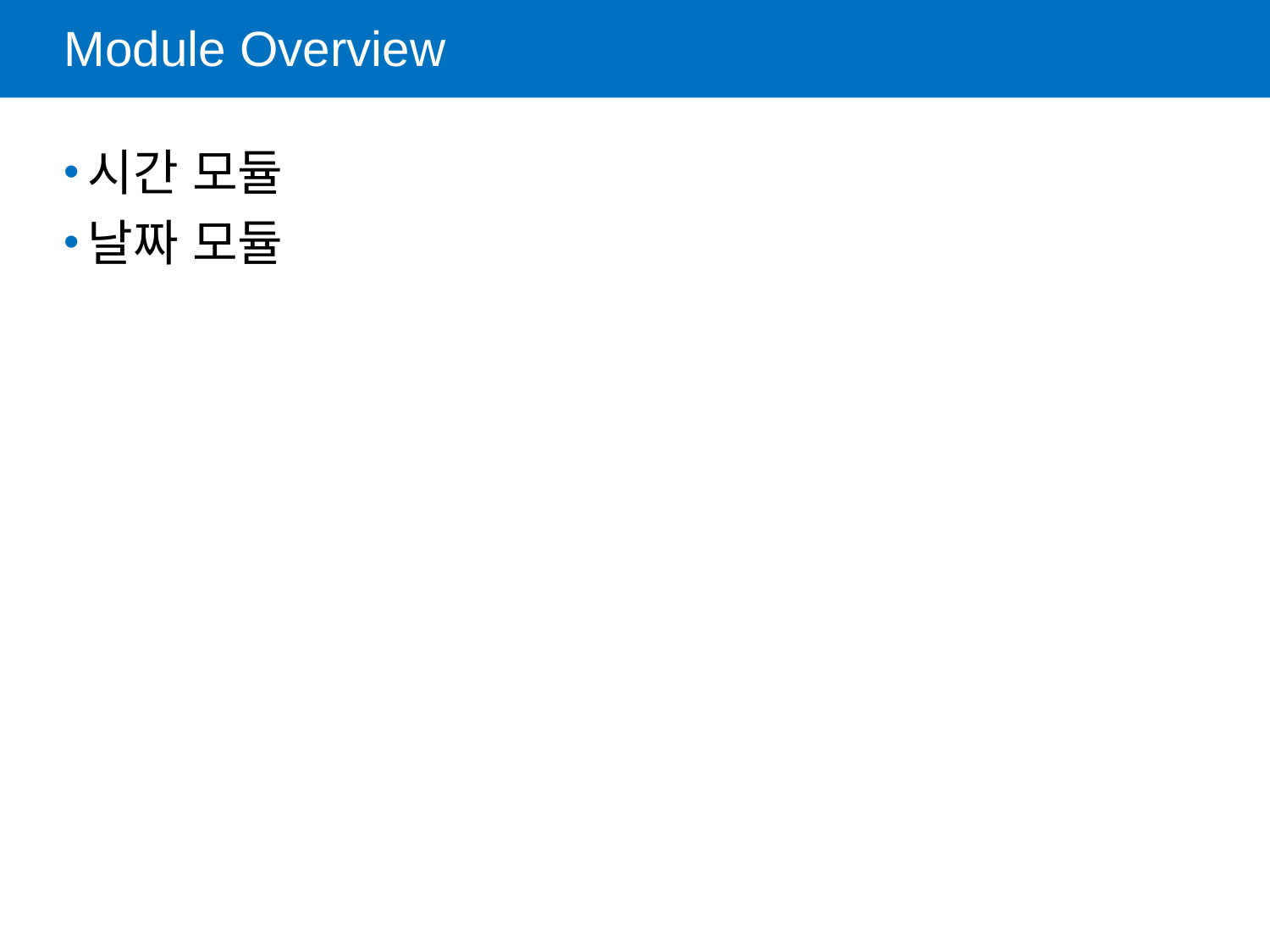

# Module Overview
시간 모듈
날짜 모듈